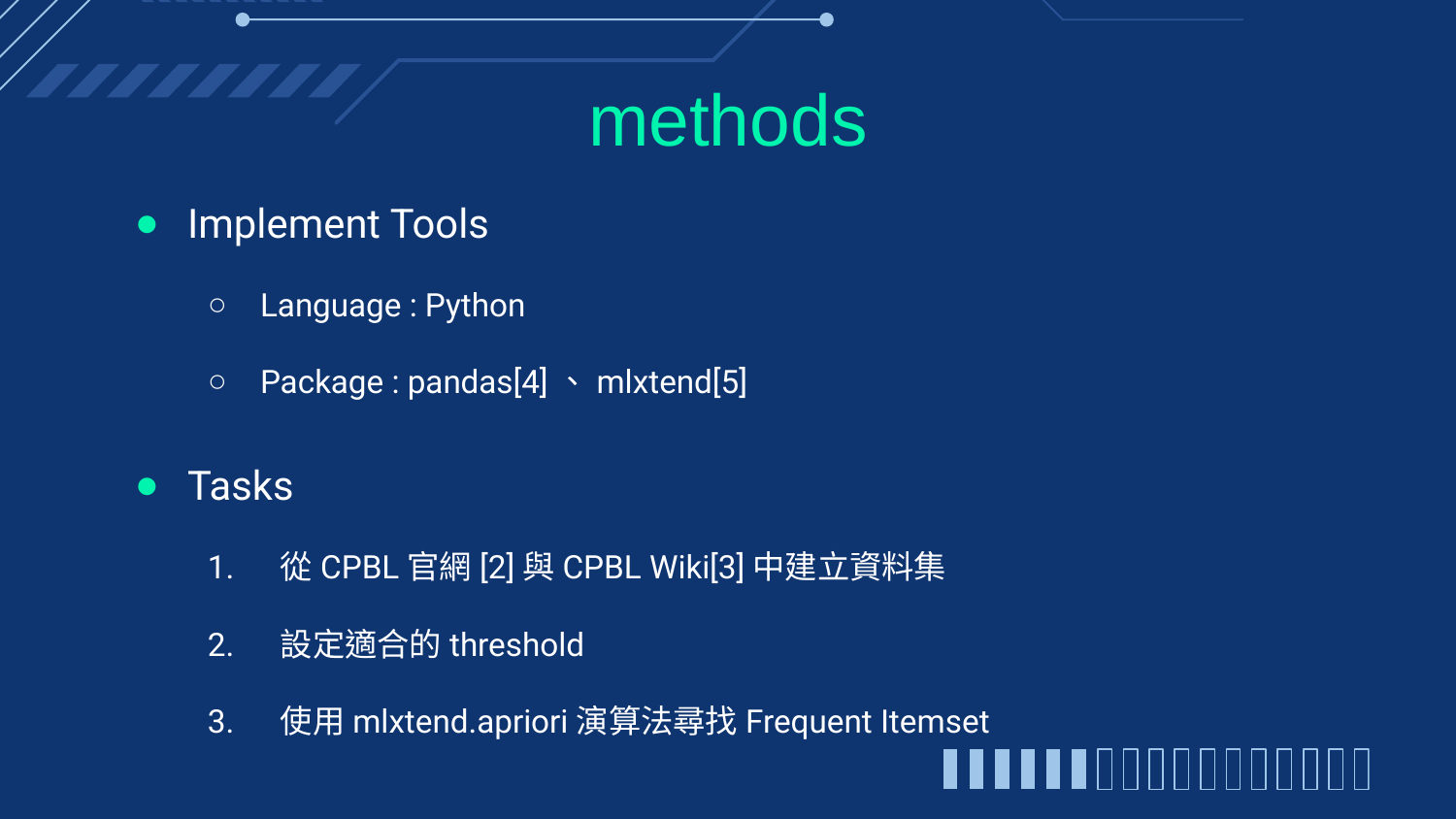

# methods
Implement Tools
Language : Python
Package : pandas[4]、mlxtend[5]

Tasks
從CPBL官網[2]與CPBL Wiki[3]中建立資料集
設定適合的threshold
使用mlxtend.apriori演算法尋找Frequent Itemset